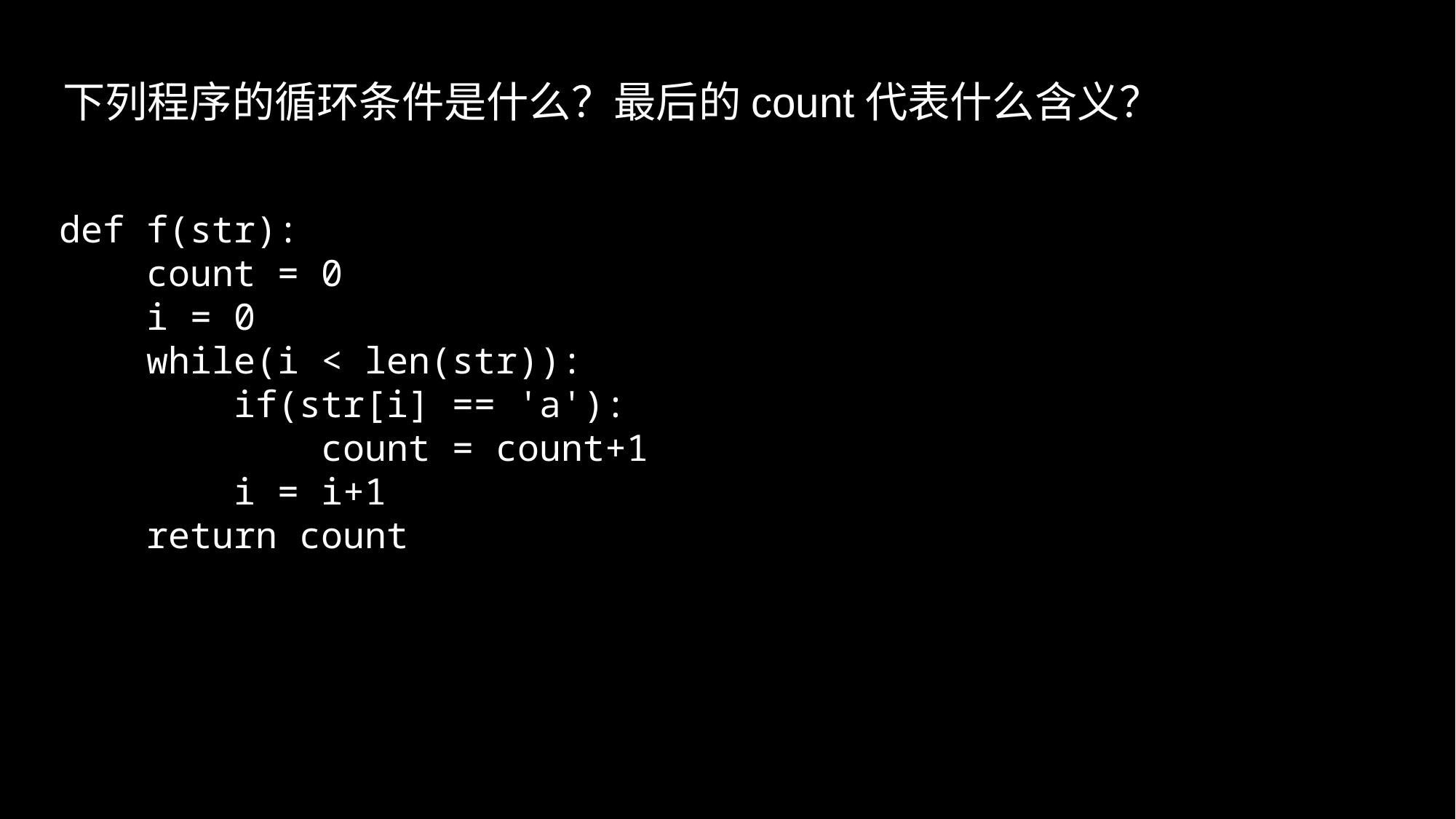

下列程序的循环条件是什么？最后的count代表什么含义？

def f(str):
    count = 0
    i = 0
    while(i < len(str)):
        if(str[i] == 'a'):
            count = count+1
        i = i+1
    return count